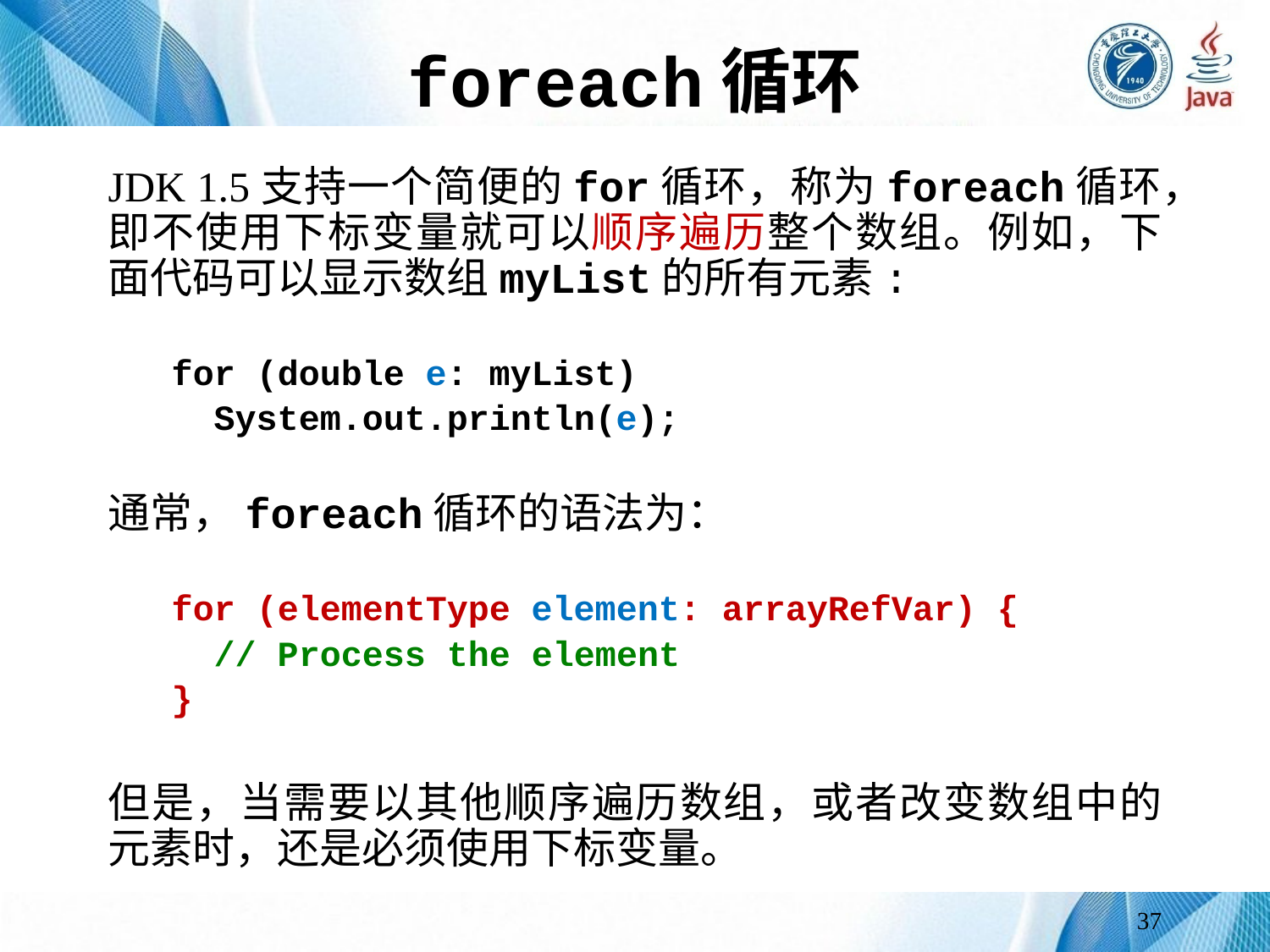

# foreach循环
JDK 1.5支持一个简便的for循环，称为foreach循环，即不使用下标变量就可以顺序遍历整个数组。例如，下面代码可以显示数组myList的所有元素:

for (double e: myList)
  System.out.println(e);

通常，foreach循环的语法为：

for (elementType element: arrayRefVar) {
  // Process the element
}

但是，当需要以其他顺序遍历数组，或者改变数组中的元素时，还是必须使用下标变量。
37